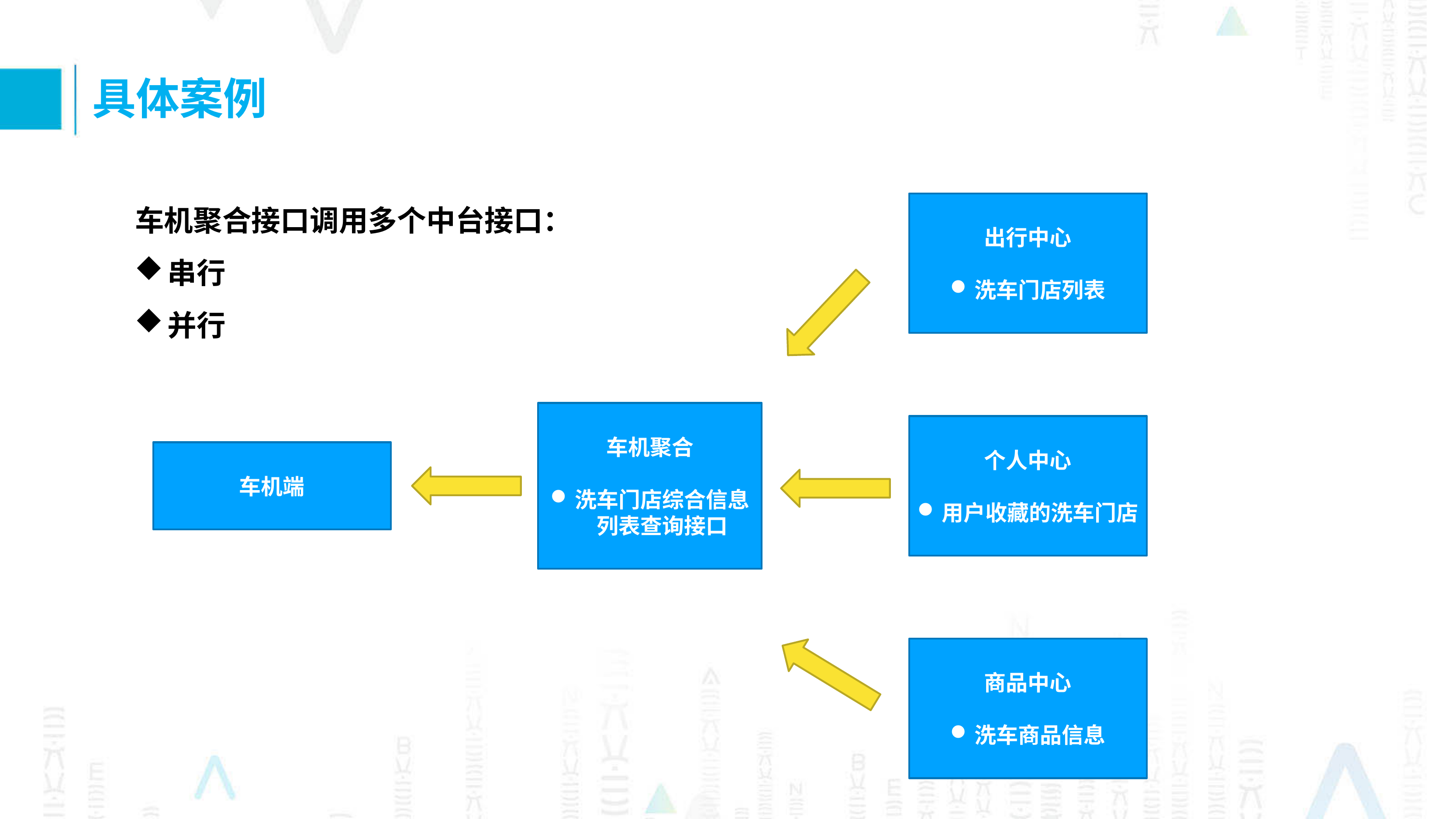

具体案例
车机聚合接口调用多个中台接口：
串行
并行

出行中心

洗车门店列表

车机聚合

洗车门店综合信息列表查询接口

个人中心

用户收藏的洗车门店

车机端

商品中心

洗车商品信息